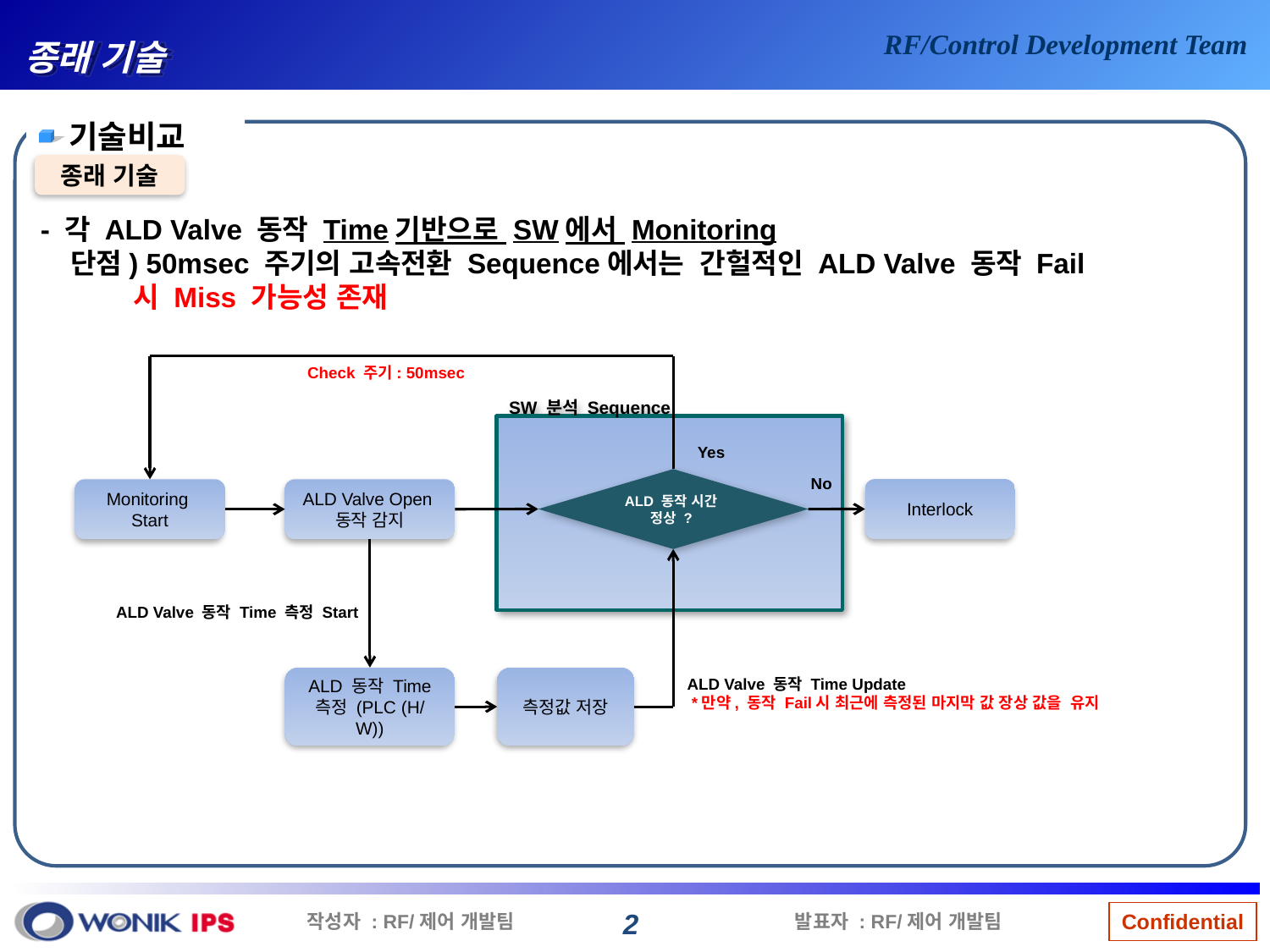

종래 기술
기술비교

종래 기술
 - 각 ALD Valve 동작 Time기반으로 SW에서 Monitoring
    단점) 50msec 주기의 고속전환 Sequence에서는  간헐적인 ALD Valve 동작 Fail
            시 Miss 가능성 존재
Check 주기: 50msec

SW 분석 Sequence

Yes
No
ALD 동작 시간  정상 ?
Interlock
Monitoring
Start
ALD Valve Open
동작 감지
ALD Valve 동작 Time 측정 Start
ALD 동작 Time 측정 (PLC (H/W))
측정값 저장
ALD Valve 동작 Time Update
 *만약, 동작 Fail시 최근에 측정된 마지막 값 장상 값을  유지